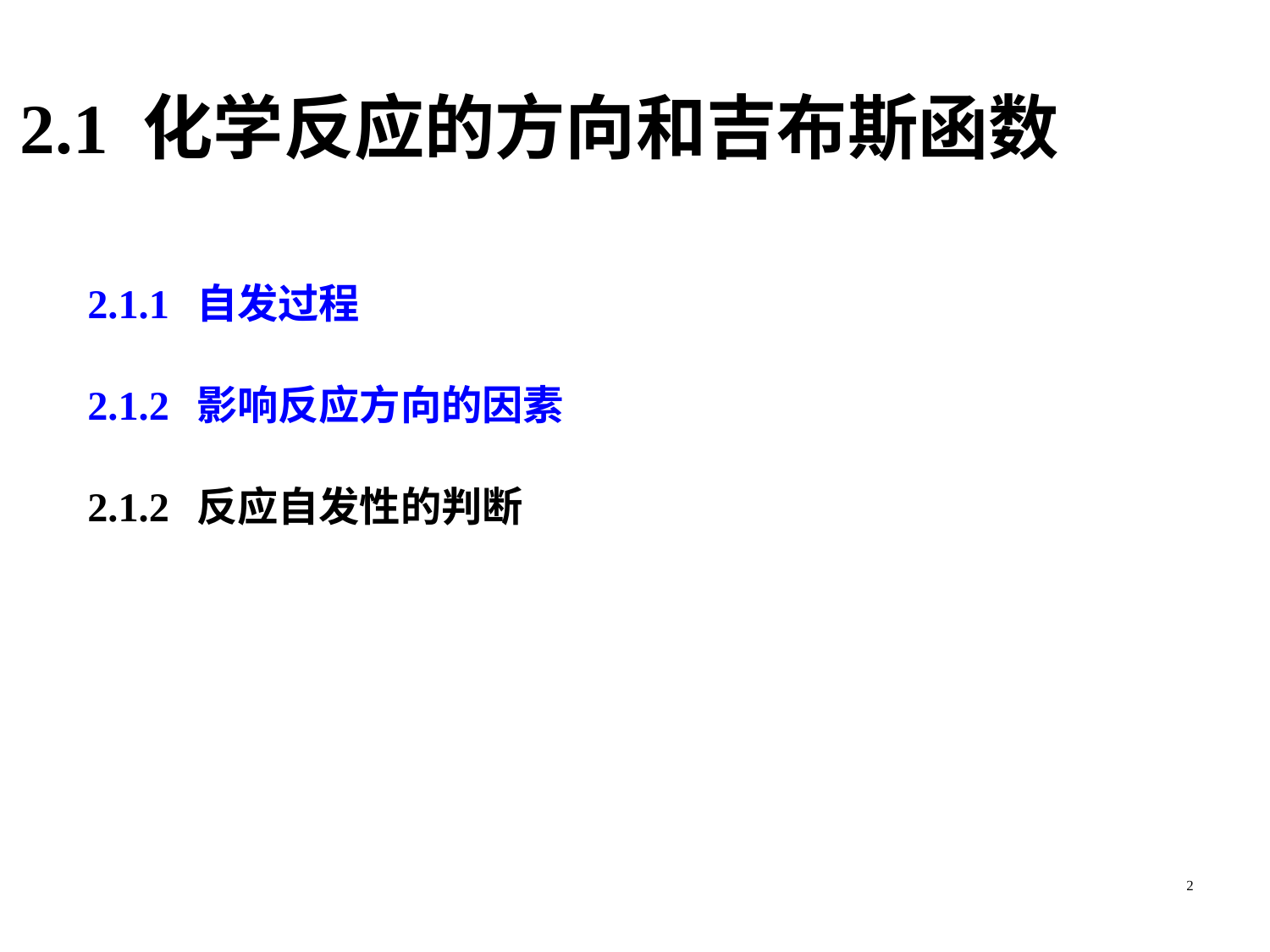

2.1 化学反应的方向和吉布斯函数
2.1.1 自发过程
2.1.2 影响反应方向的因素
2.1.2 反应自发性的判断
2